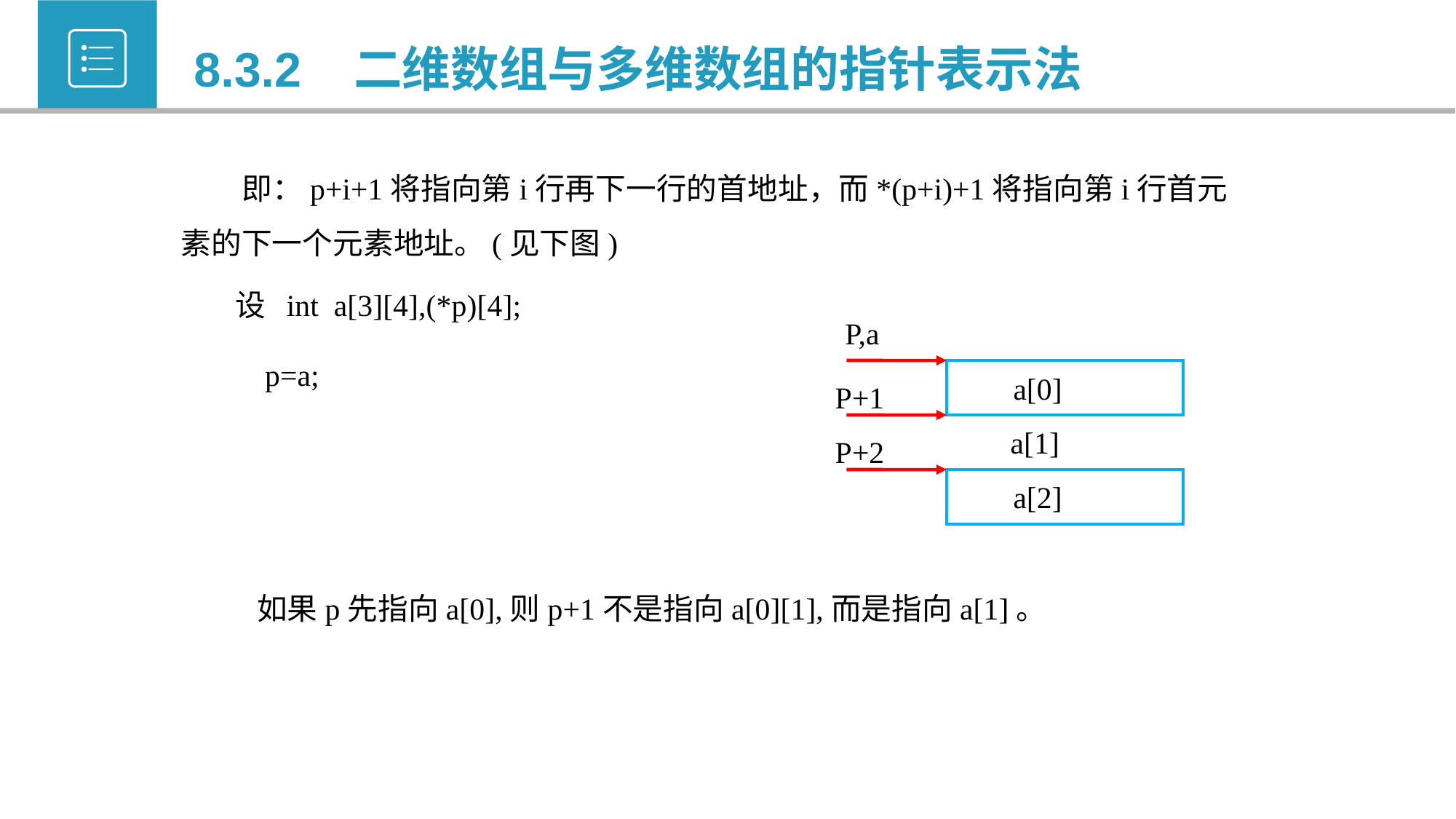

8.3.2   二维数组与多维数组的指针表示法
        即：p+i+1将指向第i行再下一行的首地址，而*(p+i)+1将指向第i行首元素的下一个元素地址。(见下图)
设  int  a[3][4],(*p)[4];
           p=a;
P,a

a[0]
P+1
    a[1]
P+2
a[2]

      如果p先指向a[0],则p+1不是指向a[0][1],而是指向a[1]。